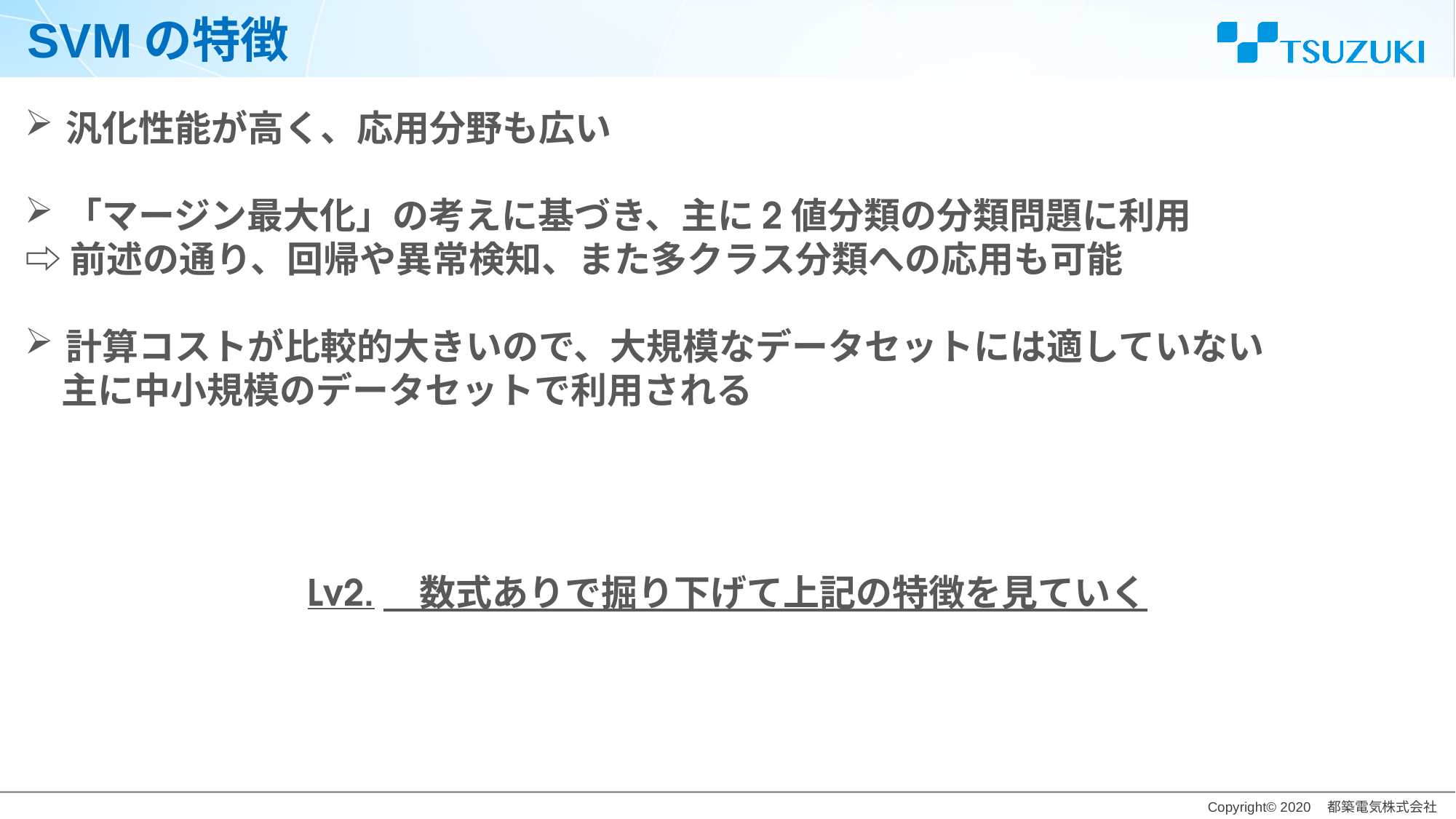

# SVMの特徴
汎化性能が高く、応用分野も広い

「マージン最大化」の考えに基づき、主に2値分類の分類問題に利用
⇨前述の通り、回帰や異常検知、また多クラス分類への応用も可能

計算コストが比較的大きいので、大規模なデータセットには適していない
　主に中小規模のデータセットで利用される
Lv2.　数式ありで掘り下げて上記の特徴を見ていく
Copyright© 2020　都築電気株式会社